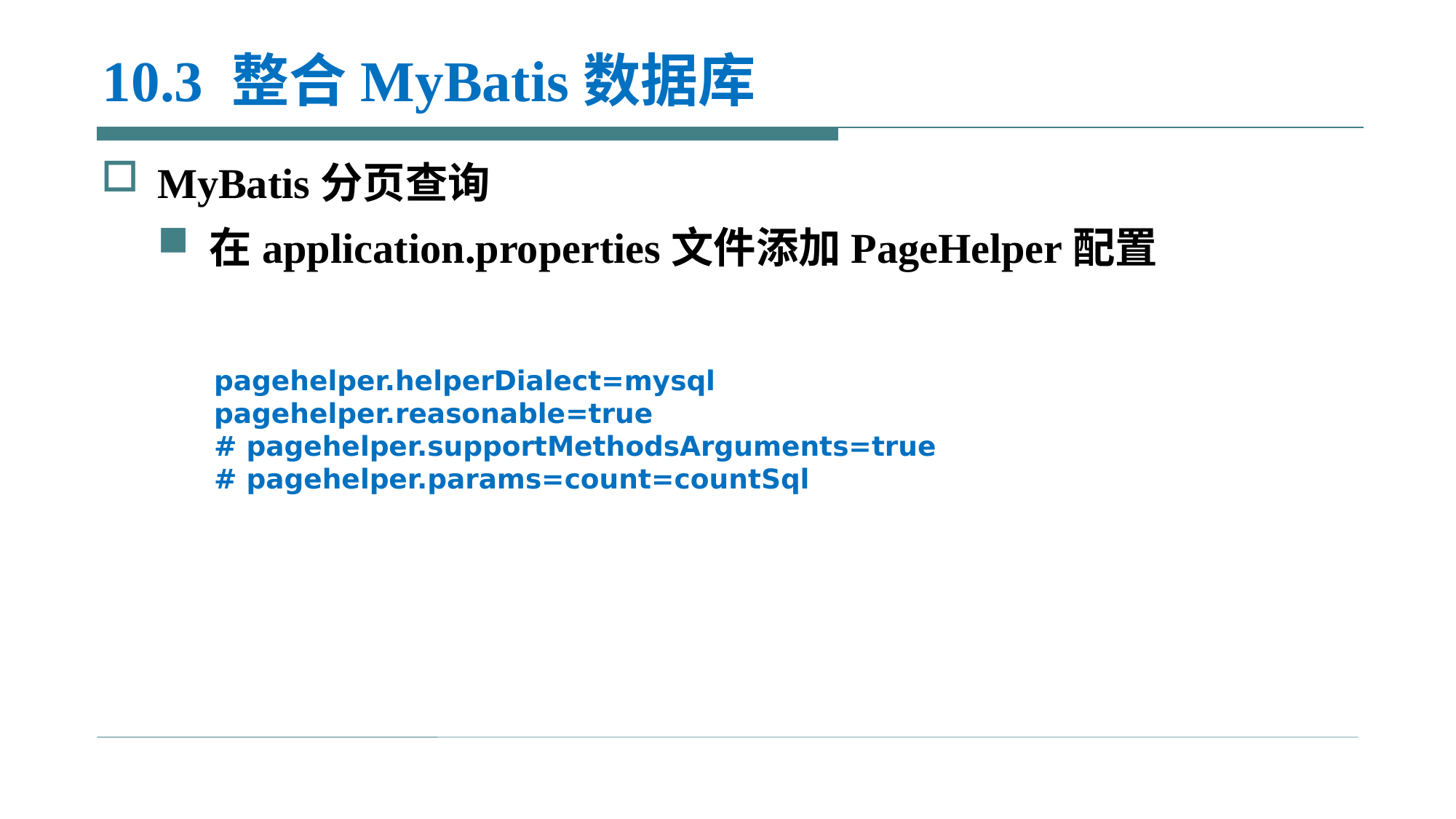

# 10.3 整合MyBatis数据库
MyBatis分页查询
在application.properties文件添加PageHelper配置
pagehelper.helperDialect=mysql
pagehelper.reasonable=true
# pagehelper.supportMethodsArguments=true
# pagehelper.params=count=countSql
19